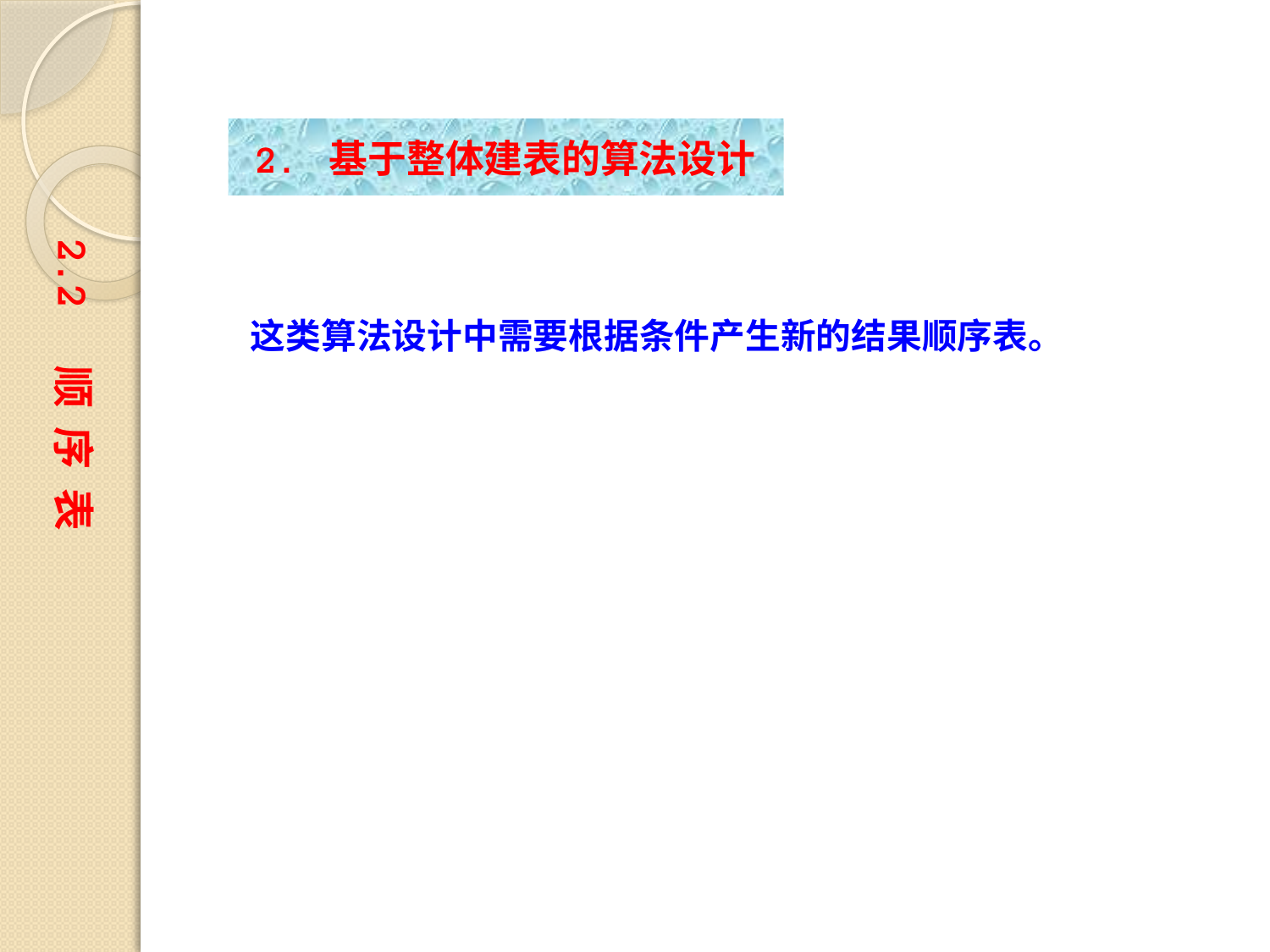

2. 基于整体建表的算法设计
2.2  顺  序  表
这类算法设计中需要根据条件产生新的结果顺序表。